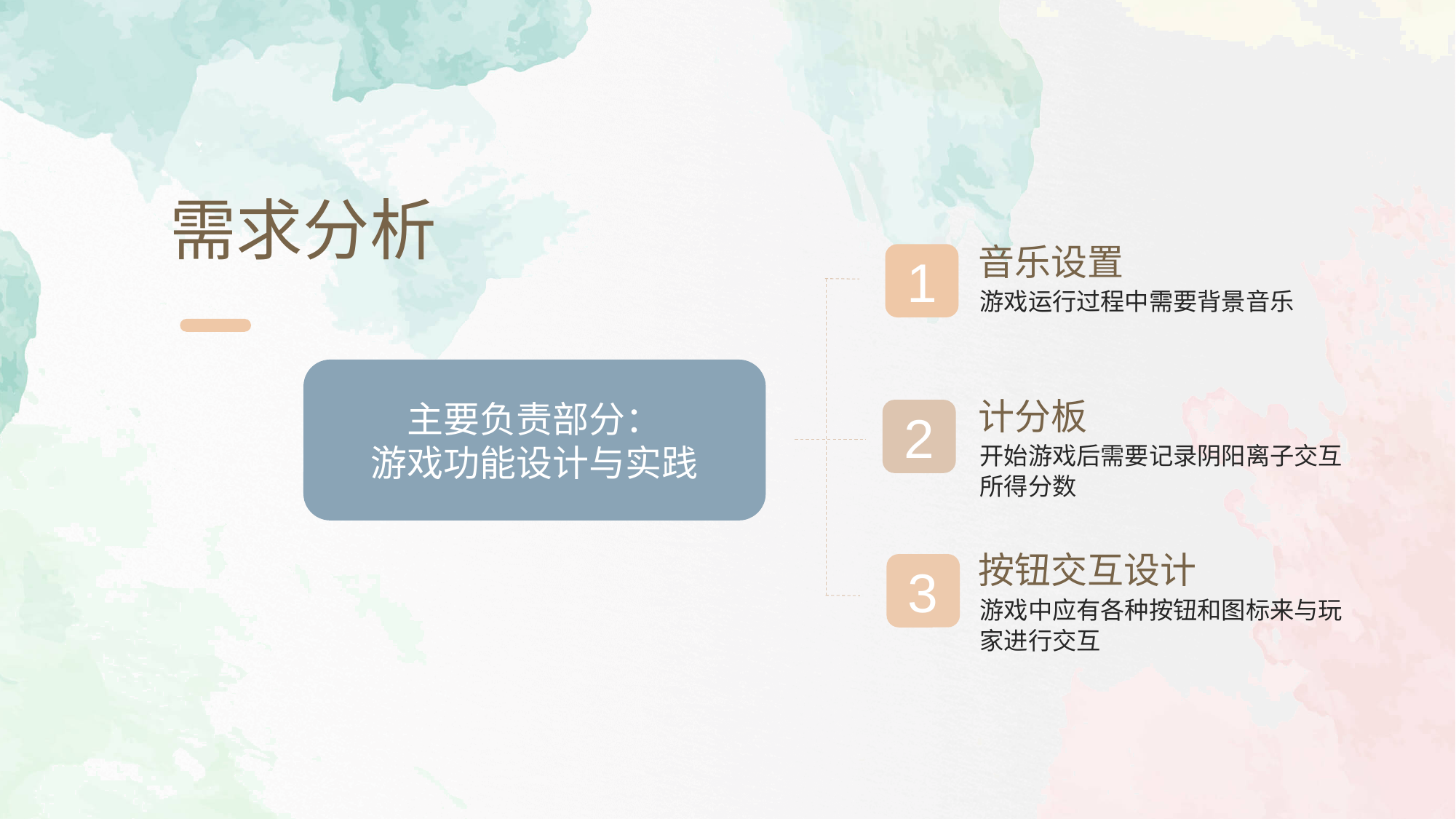

需求分析

音乐设置
1
游戏运行过程中需要背景音乐
主要负责部分：
游戏功能设计与实践
计分板
2
开始游戏后需要记录阴阳离子交互所得分数
按钮交互设计
3
游戏中应有各种按钮和图标来与玩家进行交互